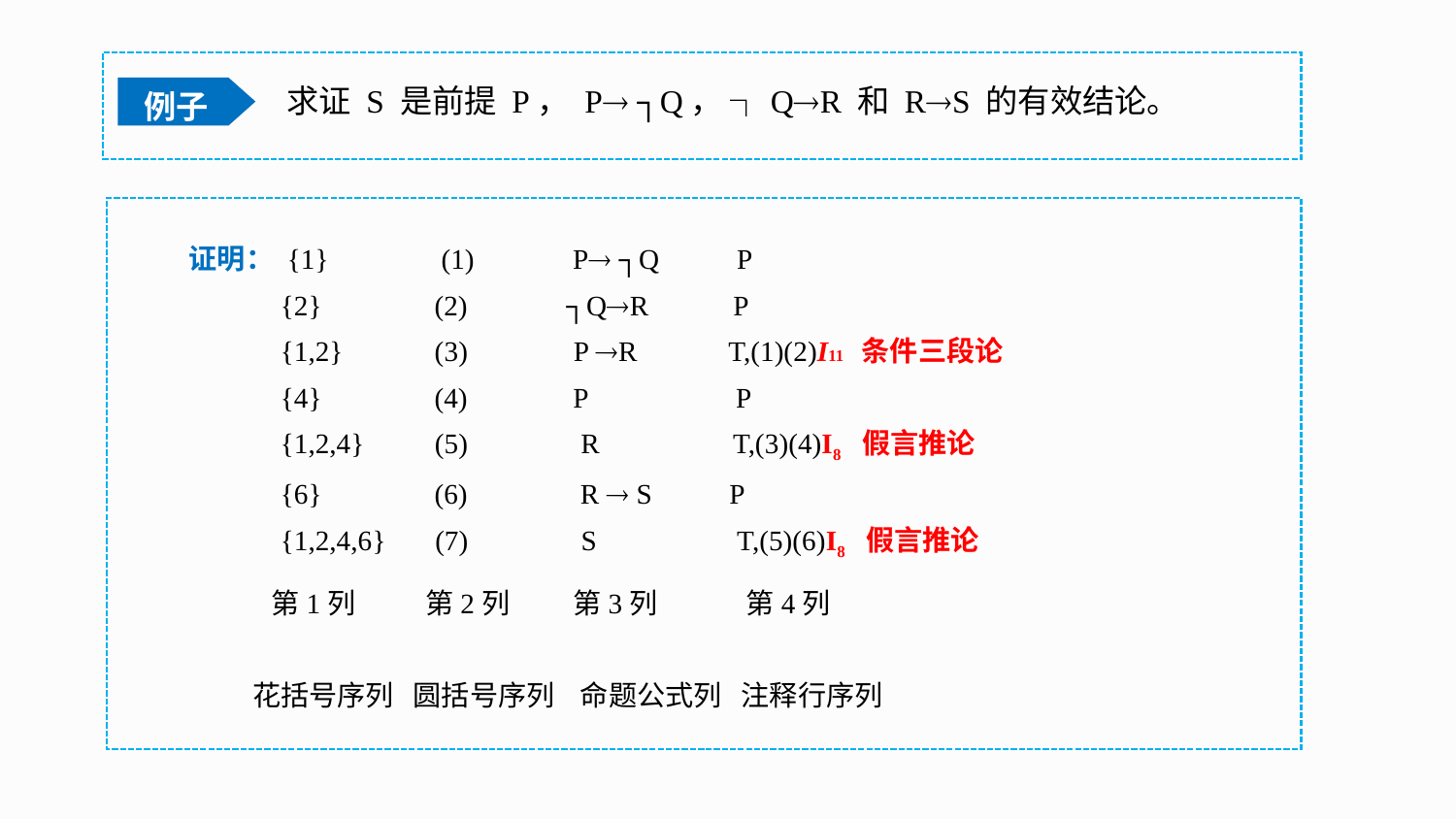

求证 S 是前提 P， P→ ┐Q， ┐Q→R 和 R→S 的有效结论。
例子

证明： {1}                (1)              P→ ┐Q           P
             {2}                (2)              ┐Q→R            P
             {1,2}             (3)               P →R             T,(1)(2)I11  条件三段论
             {4}                (4)               P                     P
             {1,2,4}          (5)                R                   T,(3)(4)I8  假言推论
             {6}                (6)                R → S           P
             {1,2,4,6}       (7)                S                    T,(5)(6)I8  假言推论
            第1列           第2列          第3列              第4列

         花括号序列   圆括号序列    命题公式列   注释行序列